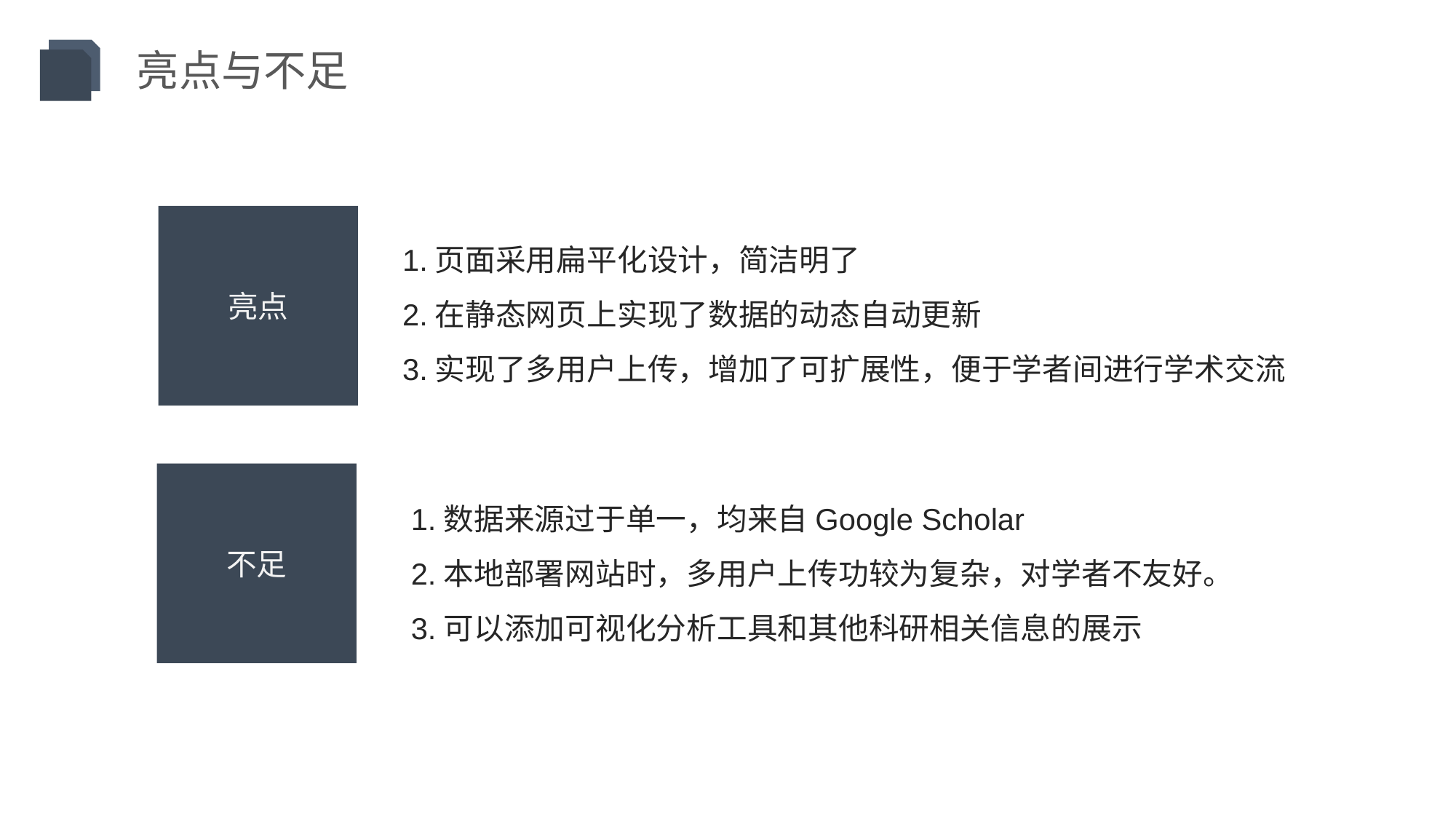

亮点与不足

亮点
1.页面采用扁平化设计，简洁明了
2.在静态网页上实现了数据的动态自动更新
3.实现了多用户上传，增加了可扩展性，便于学者间进行学术交流
不足
1.数据来源过于单一，均来自Google Scholar
2.本地部署网站时，多用户上传功较为复杂，对学者不友好。
3.可以添加可视化分析工具和其他科研相关信息的展示
23